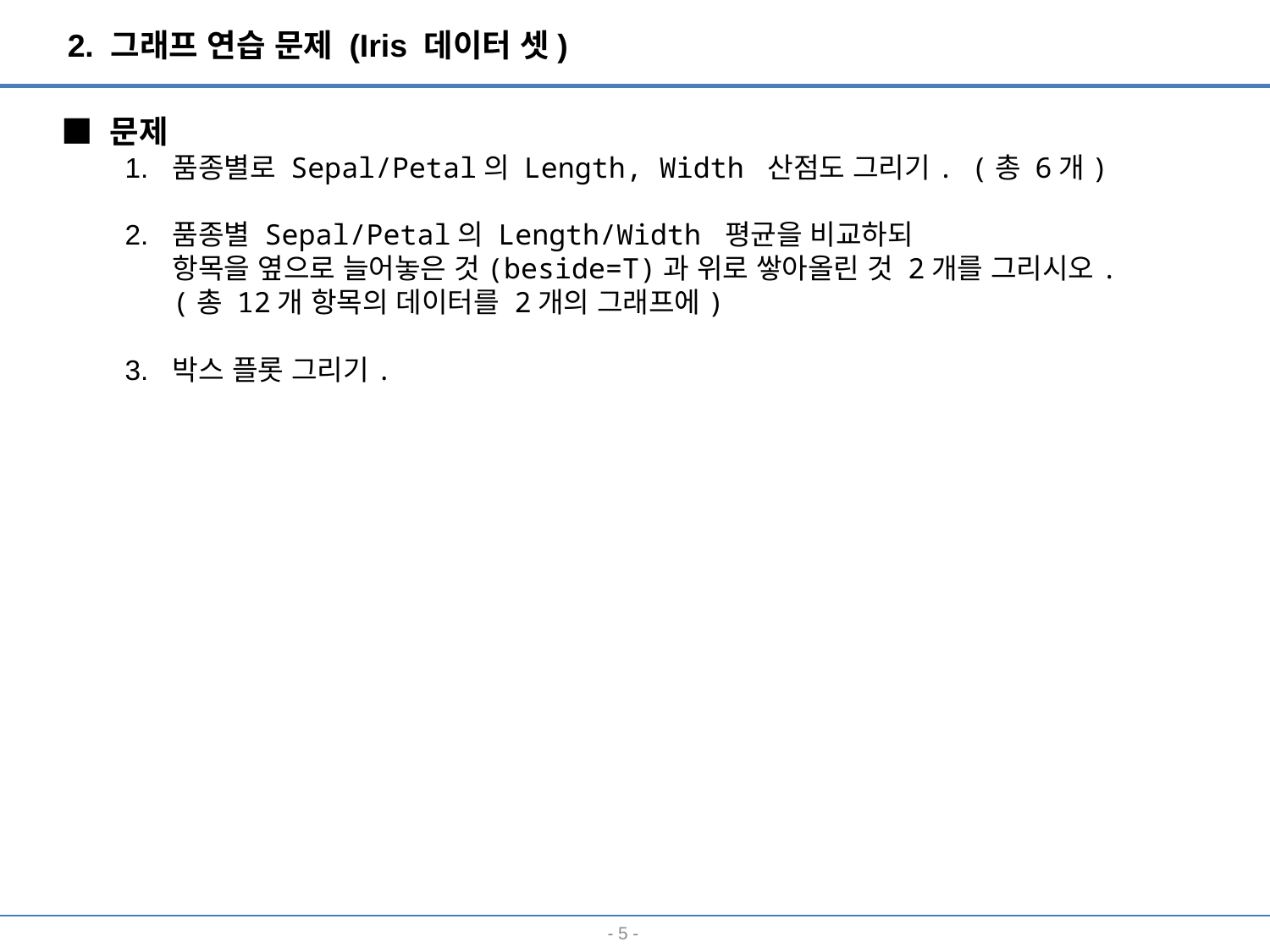

2. 그래프 연습 문제 (Iris 데이터 셋)
■ 문제
품종별로 Sepal/Petal의 Length, Width 산점도 그리기. (총 6개)

품종별 Sepal/Petal의 Length/Width 평균을 비교하되
항목을 옆으로 늘어놓은 것(beside=T)과 위로 쌓아올린 것 2개를 그리시오.
(총 12개 항목의 데이터를 2개의 그래프에)

박스 플롯 그리기.
- 5 -